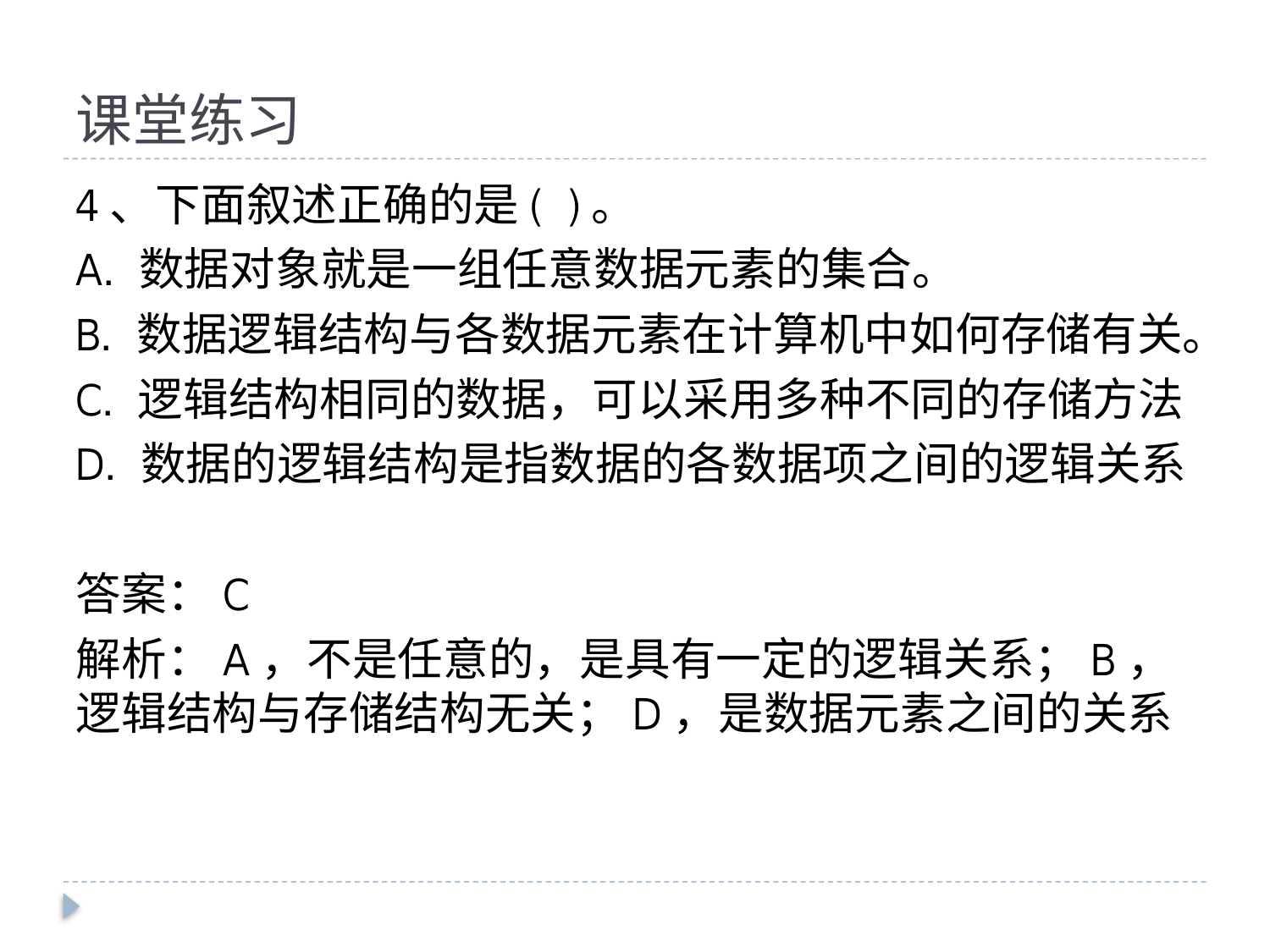

# 课堂练习
4、下面叙述正确的是(  )。
A. 数据对象就是一组任意数据元素的集合。
B. 数据逻辑结构与各数据元素在计算机中如何存储有关。
C. 逻辑结构相同的数据，可以采用多种不同的存储方法
D. 数据的逻辑结构是指数据的各数据项之间的逻辑关系

答案：C
解析：A，不是任意的，是具有一定的逻辑关系；B，逻辑结构与存储结构无关；D，是数据元素之间的关系